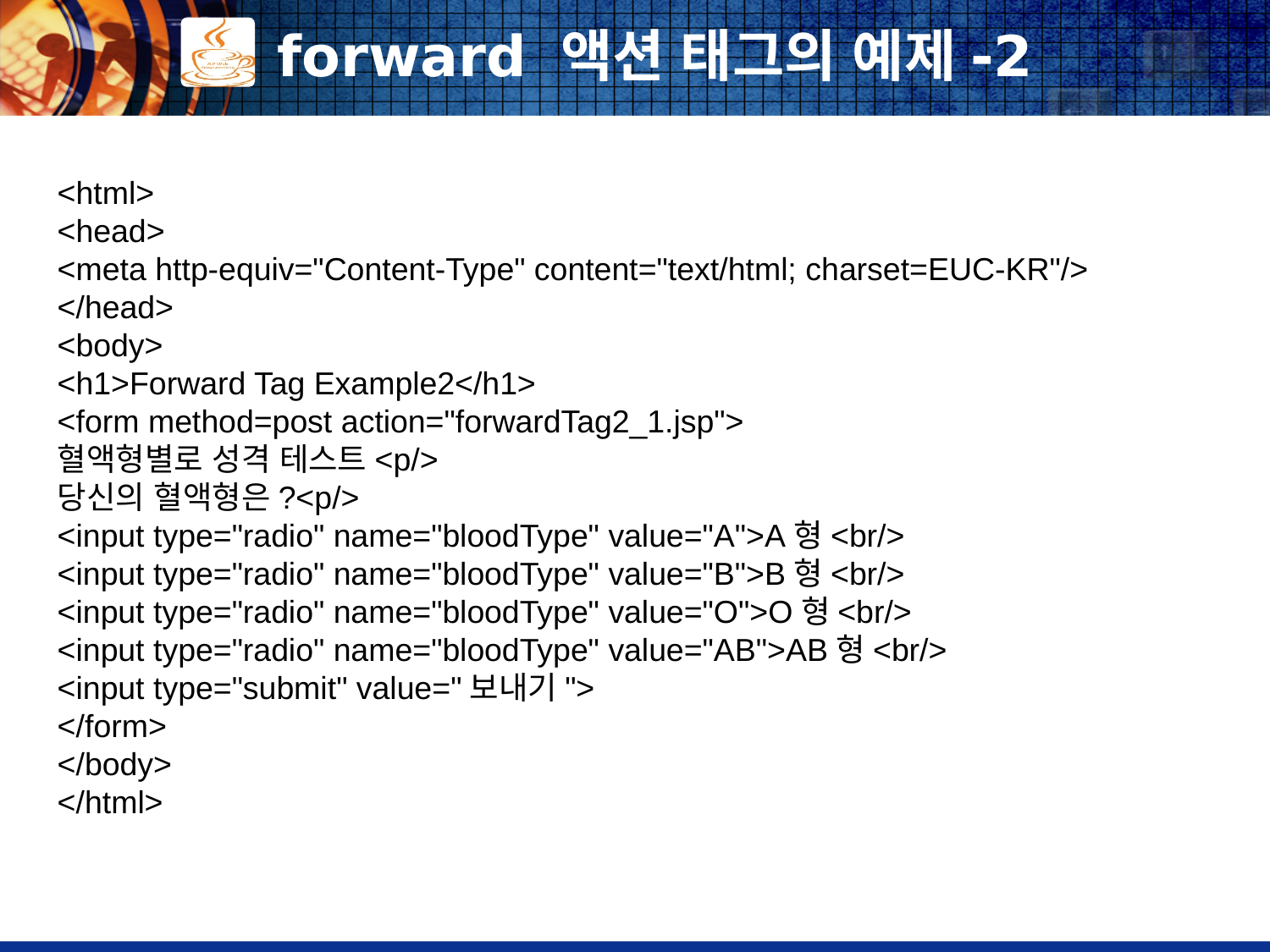

# forward 액션 태그의 예제-2
<html>
<head>
<meta http-equiv="Content-Type" content="text/html; charset=EUC-KR"/>
</head>
<body>
<h1>Forward Tag Example2</h1>
<form method=post action="forwardTag2_1.jsp">
혈액형별로 성격 테스트<p/>
당신의 혈액형은?<p/>
<input type="radio" name="bloodType" value="A">A형<br/>
<input type="radio" name="bloodType" value="B">B형<br/>
<input type="radio" name="bloodType" value="O">O형<br/>
<input type="radio" name="bloodType" value="AB">AB형<br/>
<input type="submit" value="보내기">
</form>
</body>
</html>